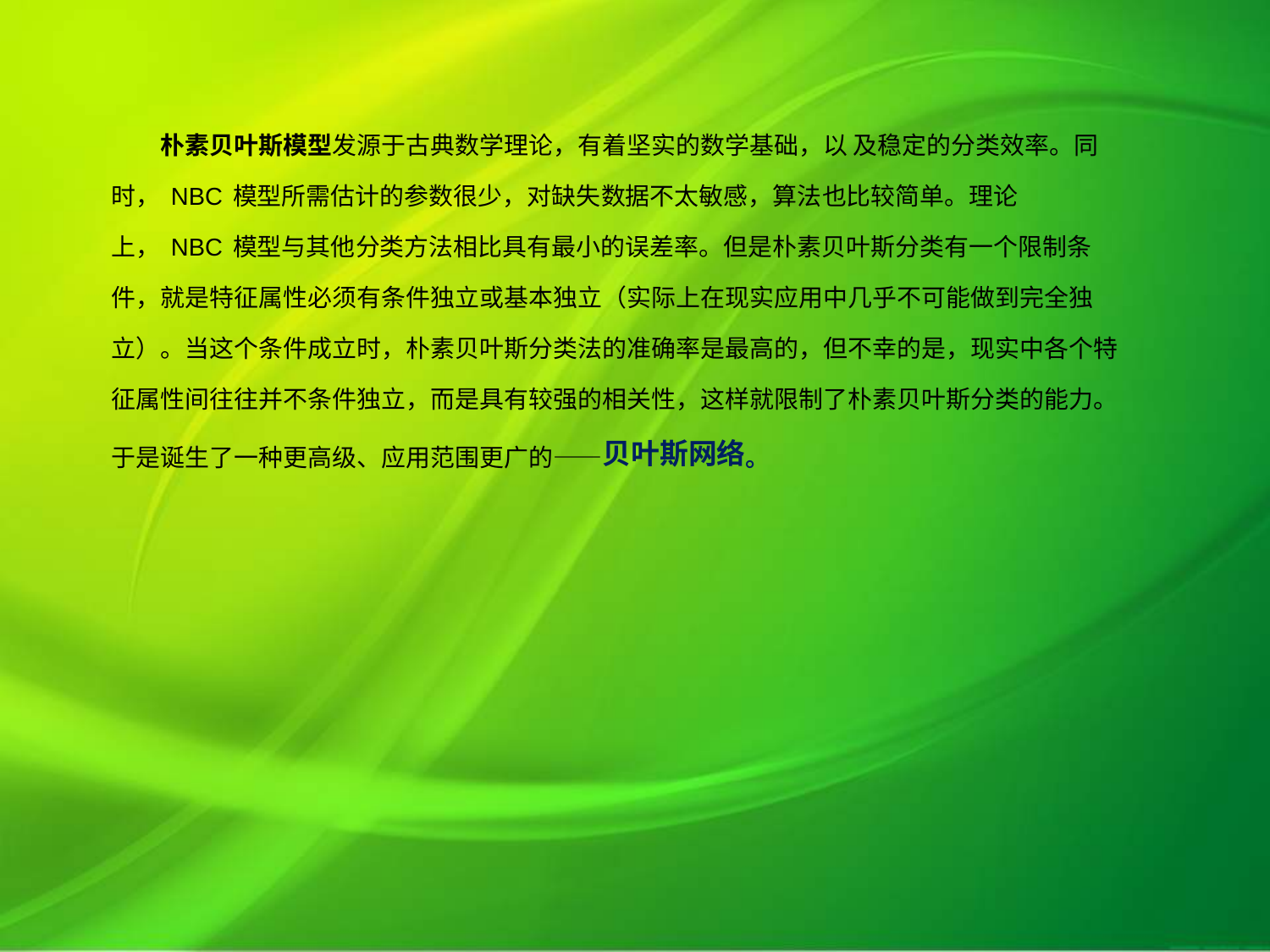

朴素贝叶斯模型发源于古典数学理论，有着坚实的数学基础，以 及稳定的分类效率。同时，NBC模型所需估计的参数很少，对缺失数据不太敏感，算法也比较简单。理论上，NBC模型与其他分类方法相比具有最小的误差率。但是朴素贝叶斯分类有一个限制条件，就是特征属性必须有条件独立或基本独立（实际上在现实应用中几乎不可能做到完全独立）。当这个条件成立时，朴素贝叶斯分类法的准确率是最高的，但不幸的是，现实中各个特征属性间往往并不条件独立，而是具有较强的相关性，这样就限制了朴素贝叶斯分类的能力。于是诞生了一种更高级、应用范围更广的——贝叶斯网络。